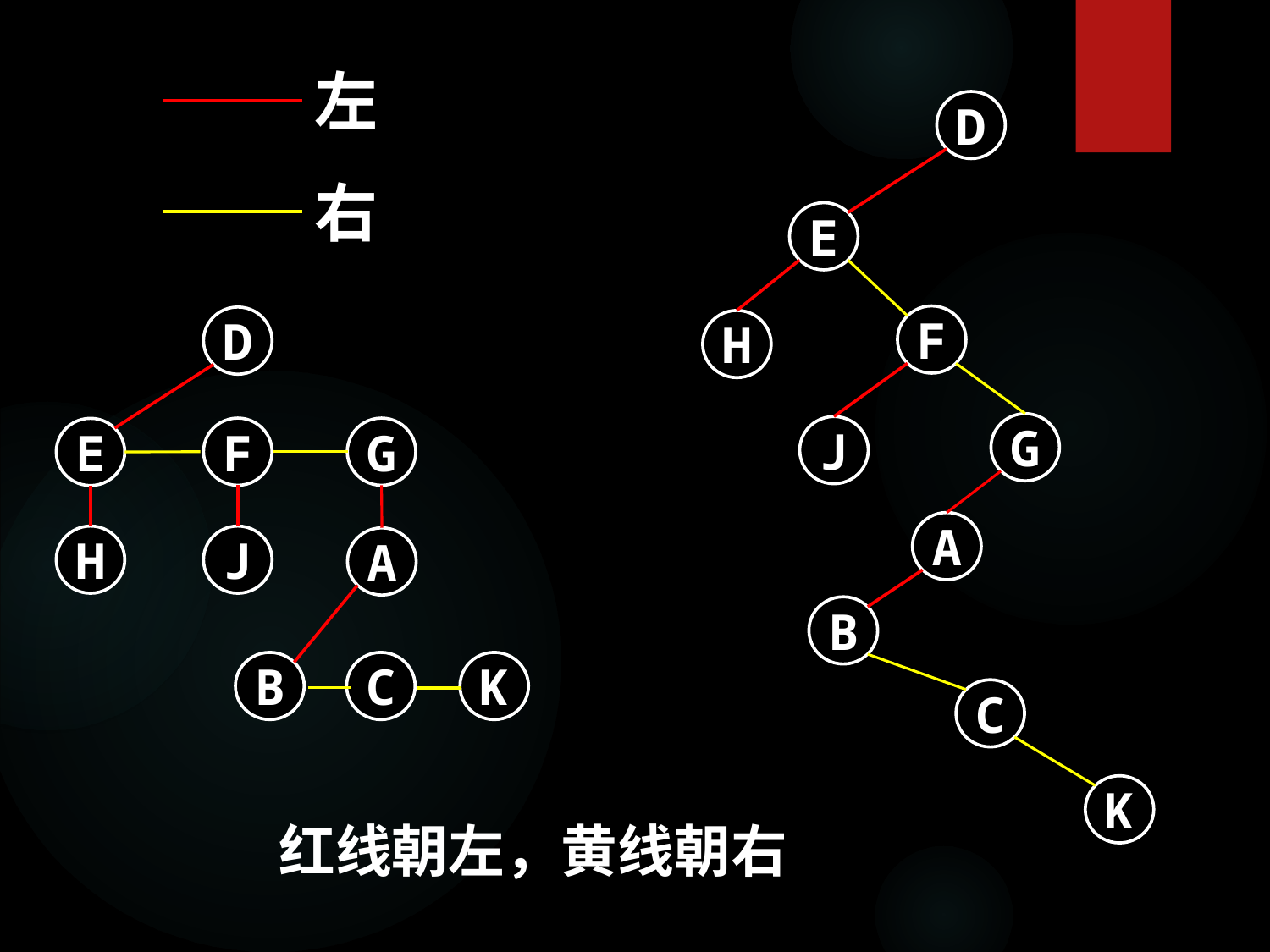

左
右
D
E
F
H
G
J
A
B
C
K
D
F
G
E
H
J
A
B
C
K
红线朝左，黄线朝右